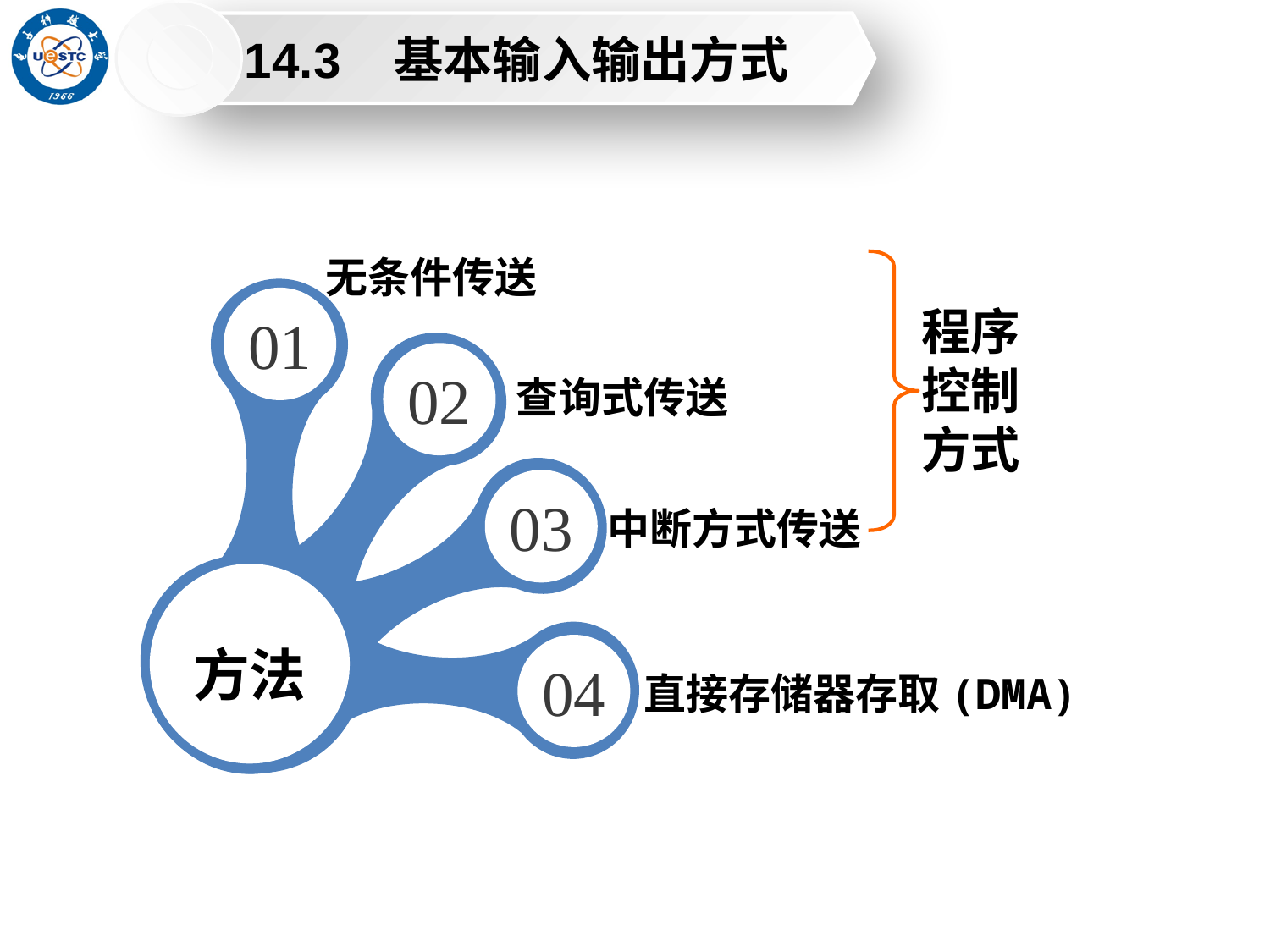

14.3   基本输入输出方式

无条件传送

01
程序
控制
方式
查询式传送
02

中断方式传送

03

方法
直接存储器存取(DMA)
04